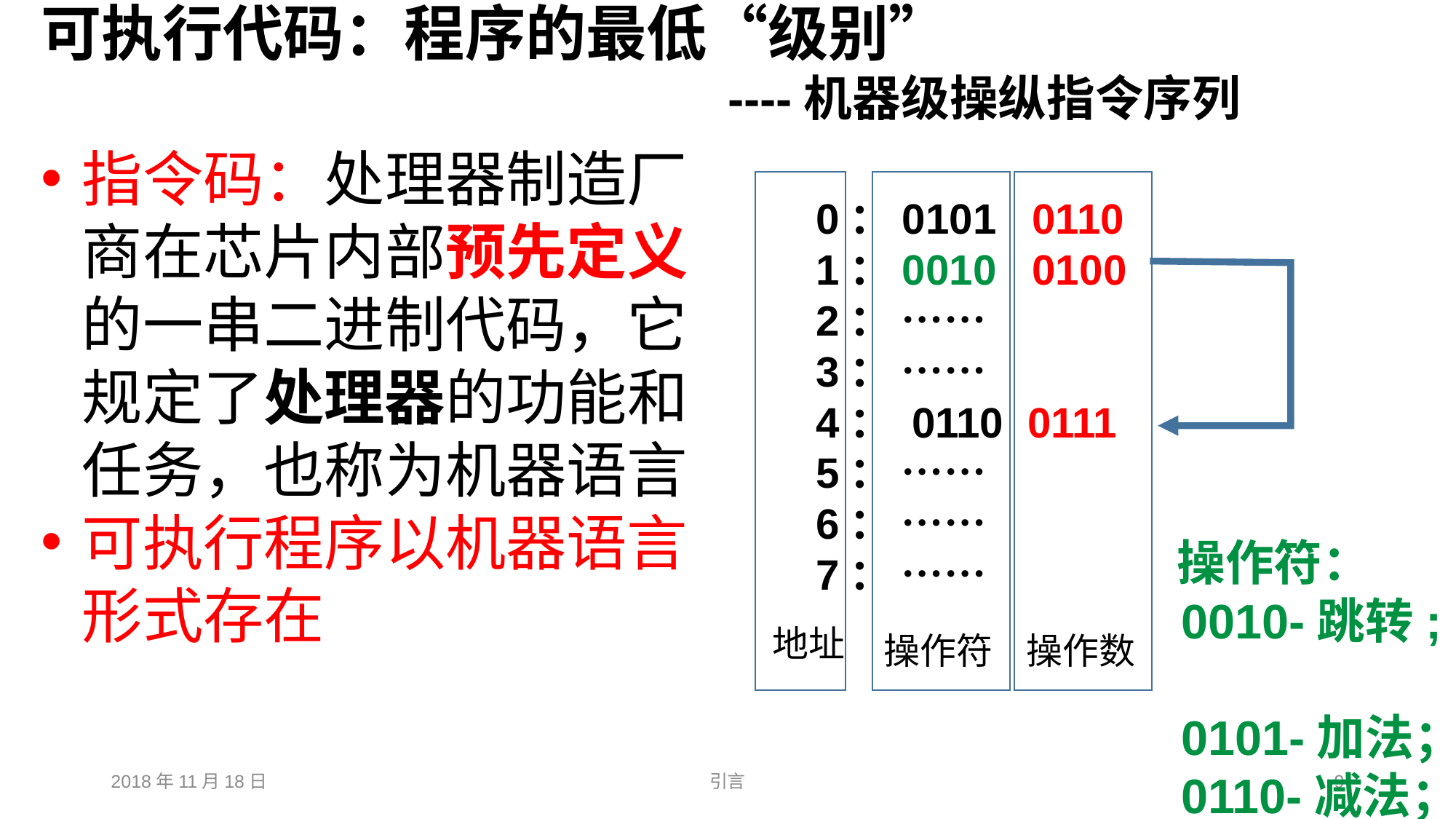

可执行代码：程序的最低“级别”
                                                   ----机器级操纵指令序列
指令码：处理器制造厂商在芯片内部预先定义的一串二进制代码，它规定了处理器的功能和任务，也称为机器语言
可执行程序以机器语言形式存在

地址

操作符

操作数
0：0101   0110
1：0010   0100
2： ……
3： ……
4： 0110  0111
5： ……
6： ……
7： ……

 操作符：
  0010-跳转;
  0101-加法；
  0110-减法；
2018年11月18日
引言
9